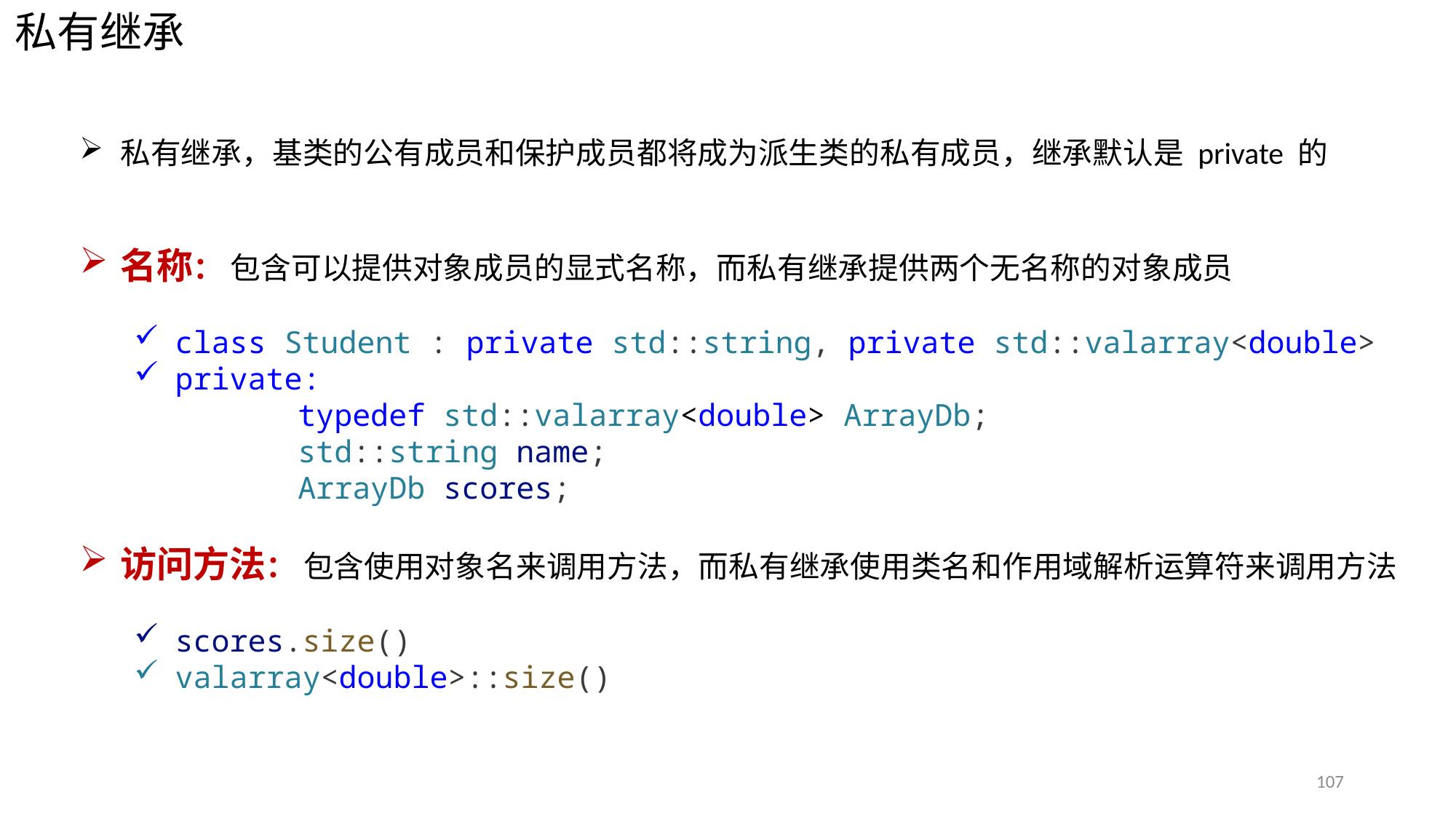

私有继承
私有继承，基类的公有成员和保护成员都将成为派生类的私有成员，继承默认是 private 的

名称： 包含可以提供对象成员的显式名称，而私有继承提供两个无名称的对象成员

class Student : private std::string, private std::valarray<double>
private:
	      typedef std::valarray<double> ArrayDb;
		std::string name;
		ArrayDb scores;

访问方法： 包含使用对象名来调用方法，而私有继承使用类名和作用域解析运算符来调用方法

scores.size()
valarray<double>::size()
107